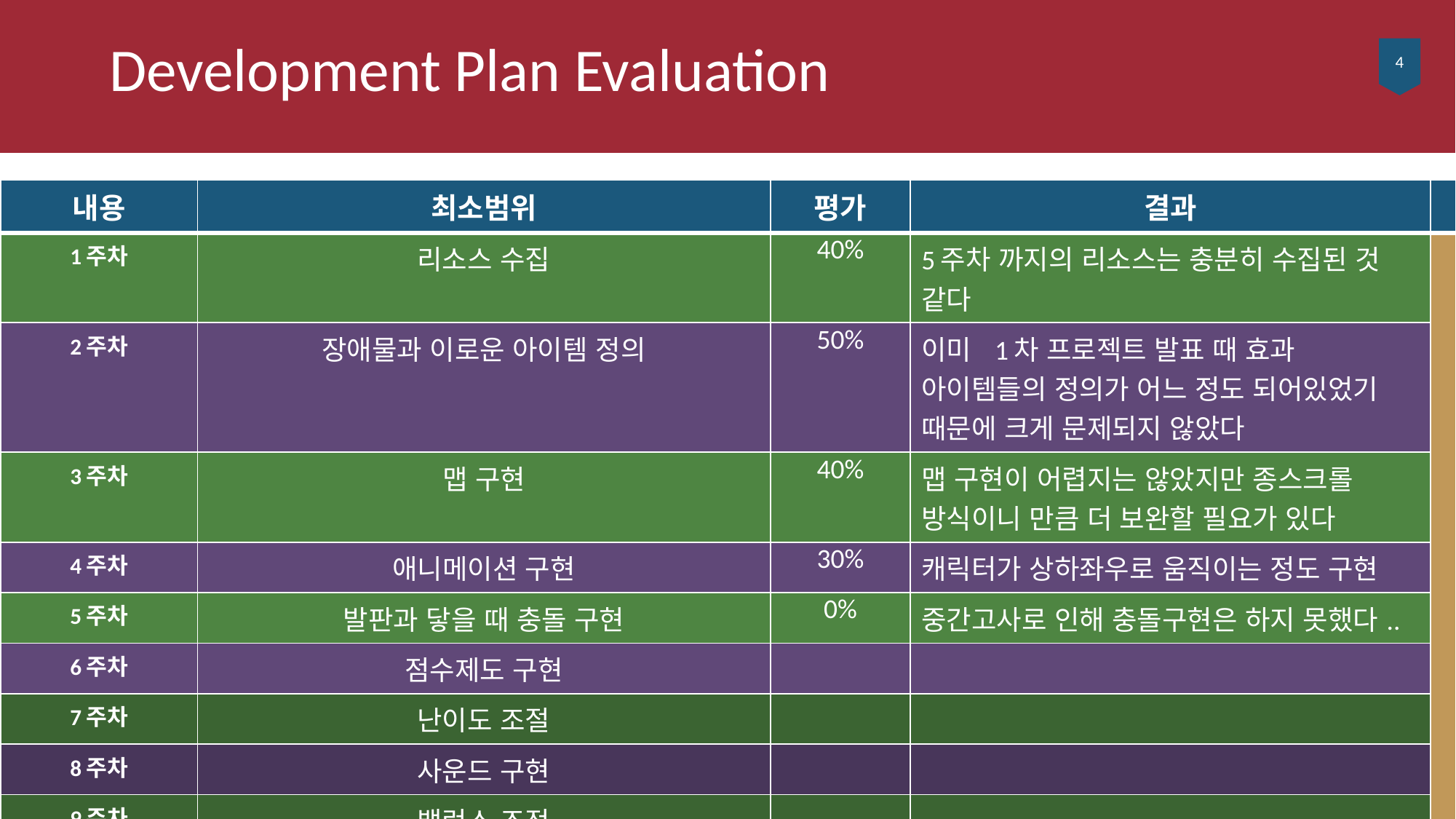

Development Plan Evaluation
4
| 내용 | 최소범위 | 평가 | 결과 |  |
| --- | --- | --- | --- | --- |
| 1주차 | 리소스 수집 | 40% | 5주차 까지의 리소스는 충분히 수집된 것 같다 |  |
| 2주차 | 장애물과 이로운 아이템 정의 | 50% | 이미 1차 프로젝트 발표 때 효과 아이템들의 정의가 어느 정도 되어있었기 때문에 크게 문제되지 않았다 |  |
| 3주차 | 맵 구현 | 40% | 맵 구현이 어렵지는 않았지만 종스크롤 방식이니 만큼 더 보완할 필요가 있다 |  |
| 4주차 | 애니메이션 구현 | 30% | 캐릭터가 상하좌우로 움직이는 정도 구현 |  |
| 5주차 | 발판과 닿을 때 충돌 구현 | 0% | 중간고사로 인해 충돌구현은 하지 못했다.. |  |
| 6주차 | 점수제도 구현 |  |  |  |
| 7주차 | 난이도 조절 |  |  |  |
| 8주차 | 사운드 구현 |  |  |  |
| 9주차 | 밸런스 조정 |  |  |  |
| 10주차 | 최종 점검 |  |  |  |